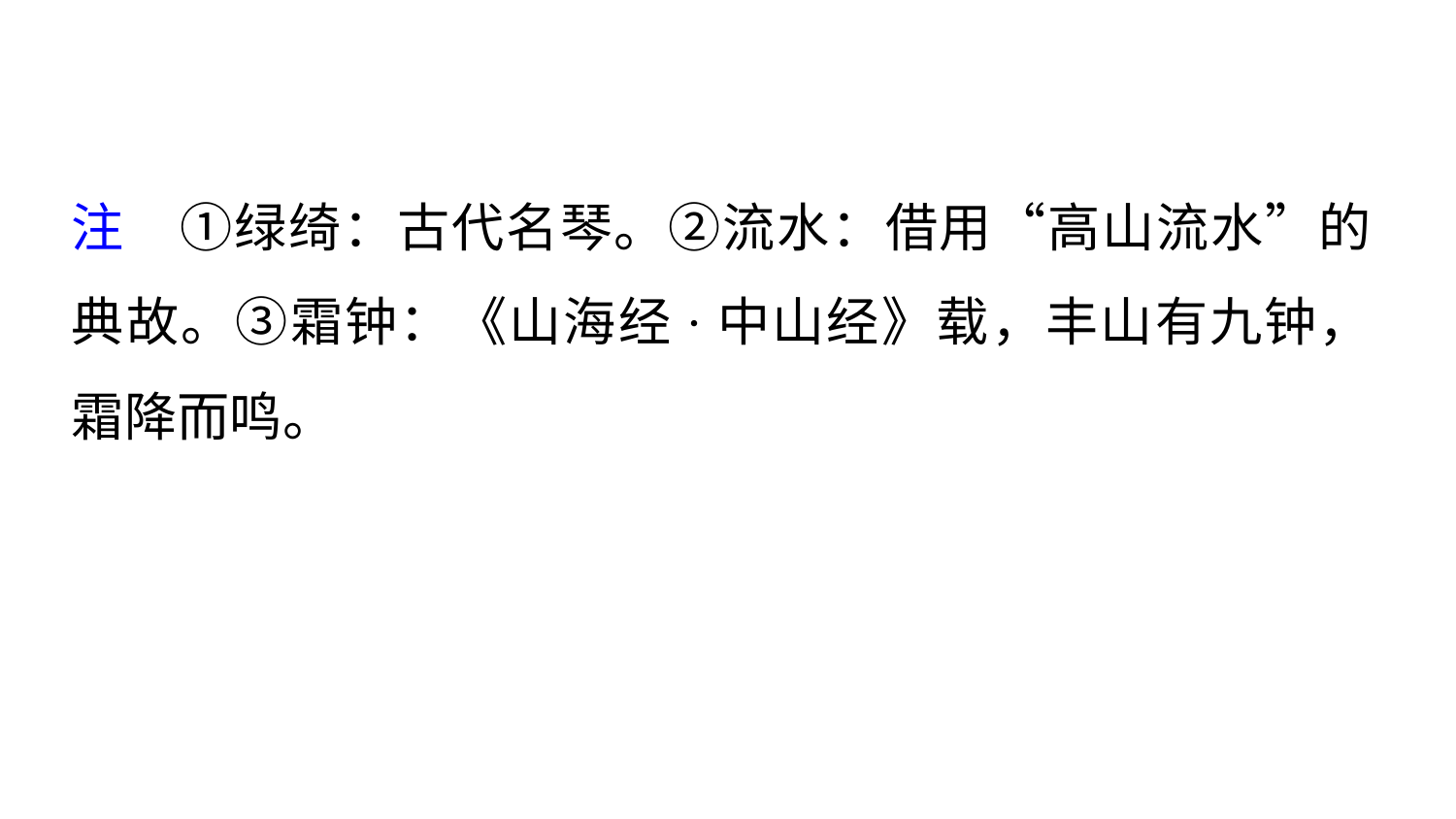

注　①绿绮：古代名琴。②流水：借用“高山流水”的典故。③霜钟：《山海经·中山经》载，丰山有九钟，霜降而鸣。